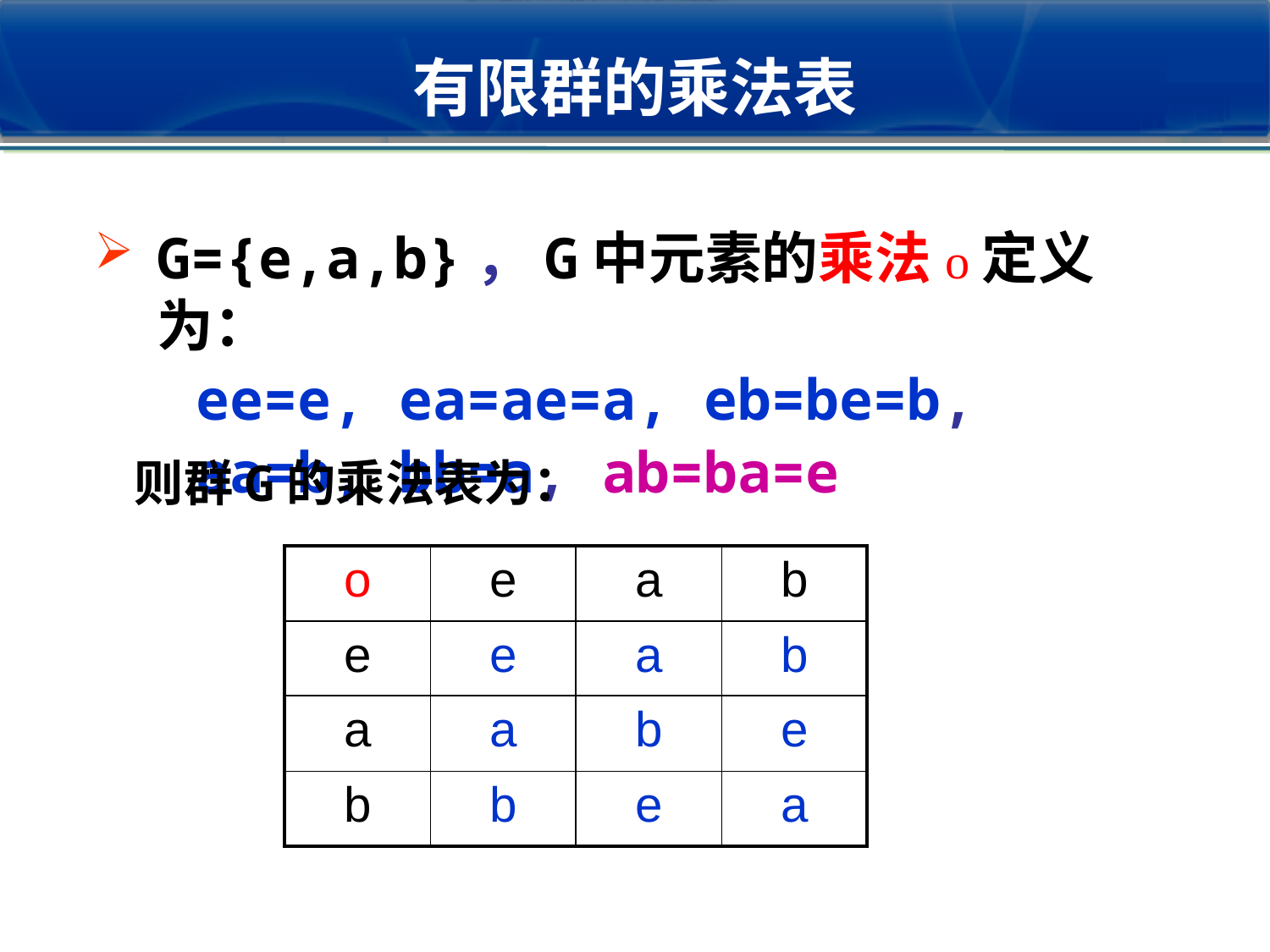

有限群的乘法表
G={e,a,b}，G中元素的乘法o定义为：
   ee=e, ea=ae=a, eb=be=b,
   aa=b, bb=a, ab=ba=e
则群G的乘法表为：
| o | e | a | b |
| --- | --- | --- | --- |
| e | e | a | b |
| a | a | b | e |
| b | b | e | a |